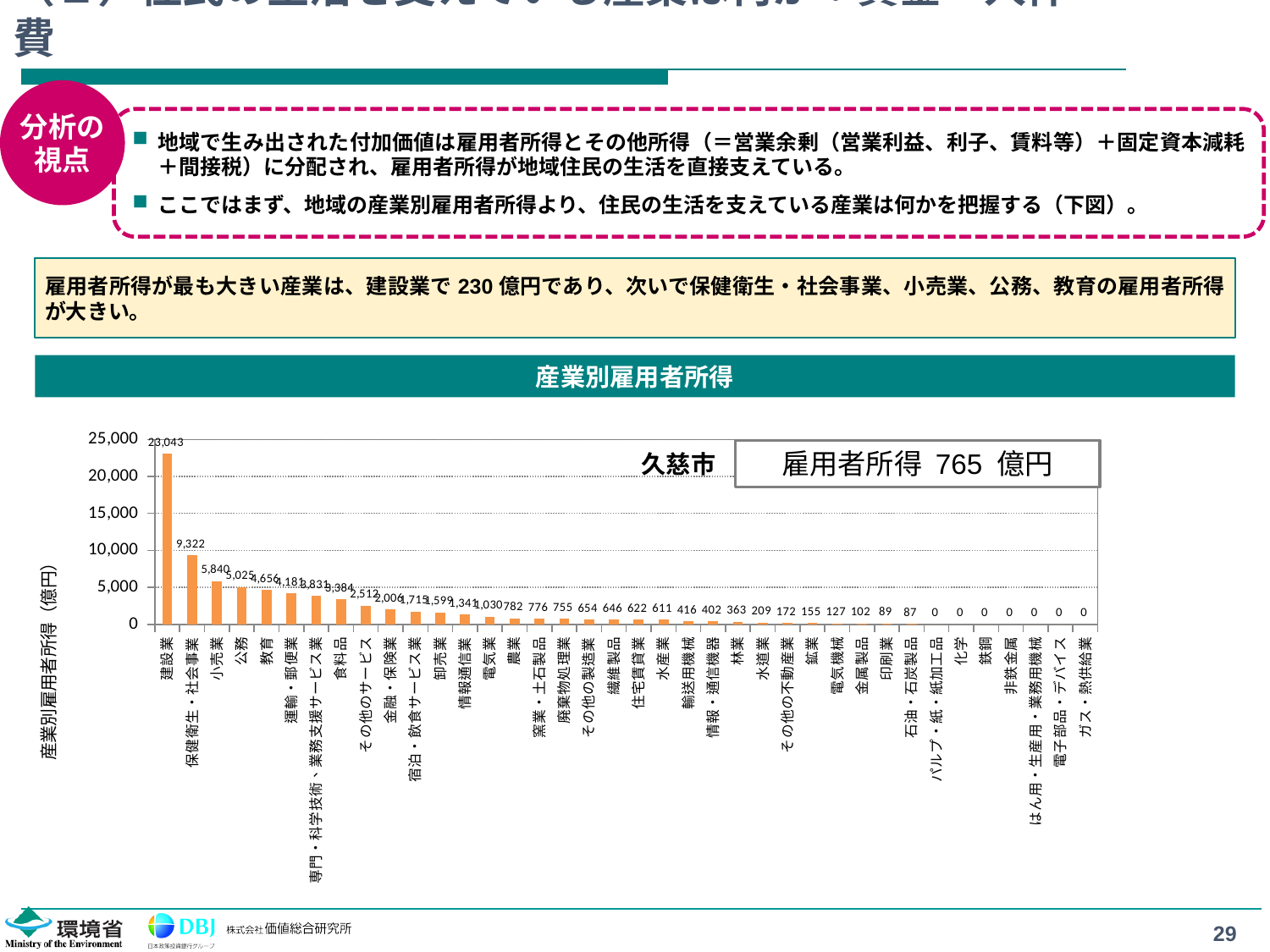

# （１）住民の生活を支えている産業は何か：賃金・人件費
分析の
視点
地域で生み出された付加価値は雇用者所得とその他所得（＝営業余剰（営業利益、利子、賃料等）＋固定資本減耗＋間接税）に分配され、雇用者所得が地域住民の生活を直接支えている。
ここではまず、地域の産業別雇用者所得より、住民の生活を支えている産業は何かを把握する（下図）。
雇用者所得が最も大きい産業は、建設業で230億円であり、次いで保健衛生・社会事業、小売業、公務、教育の雇用者所得が大きい。
産業別雇用者所得

### Chart

| Category | 久慈市 |
|---|---|
| 建設業 | 23042.80957831935 |
| 保健衛生・社会事業 | 9321.698630264518 |
| 小売業 | 5839.543668338616 |
| 公務 | 5024.894936858434 |
| 教育 | 4656.308271801341 |
| 運輸・郵便業 | 4180.5586750979 |
| 専門・科学技術、業務支援サービス業 | 3830.9999342083674 |
| 食料品 | 3383.5989379115454 |
| その他のサービス | 2511.992993995983 |
| 金融・保険業 | 2005.841875820107 |
| 宿泊・飲食サービス業 | 1714.8059513203293 |
| 卸売業 | 1599.360915748888 |
| 情報通信業 | 1340.58954580979 |
| 電気業 | 1030.2601591404969 |
| 農業 | 782.3917766973925 |
| 窯業・土石製品 | 775.9683944874344 |
| 廃棄物処理業 | 755.0143100589627 |
| その他の製造業 | 654.0176884084398 |
| 繊維製品 | 646.2074307096811 |
| 住宅賃貸業 | 622.0749270244378 |
| 水産業 | 611.3426743883912 |
| 輸送用機械 | 416.29198730139245 |
| 情報・通信機器 | 402.44812823325407 |
| 林業 | 363.2213220955889 |
| 水道業 | 209.04138212591897 |
| その他の不動産業 | 171.64636626852518 |
| 鉱業 | 154.5806558495087 |
| 電気機械 | 126.87760634618033 |
| 金属製品 | 102.469683610694 |
| 印刷業 | 88.78204113700224 |
| 石油・石炭製品 | 87.36791996365675 |
| パルプ・紙・紙加工品 | 0.0 |
| 化学 | 0.0 |
| 鉄鋼 | 0.0 |
| 非鉄金属 | 0.0 |
| はん用・生産用・業務用機械 | 0.0 |
| 電子部品・デバイス | 0.0 |
| ガス・熱供給業 | 0.0 |
雇用者所得 765 億円
久慈市
29